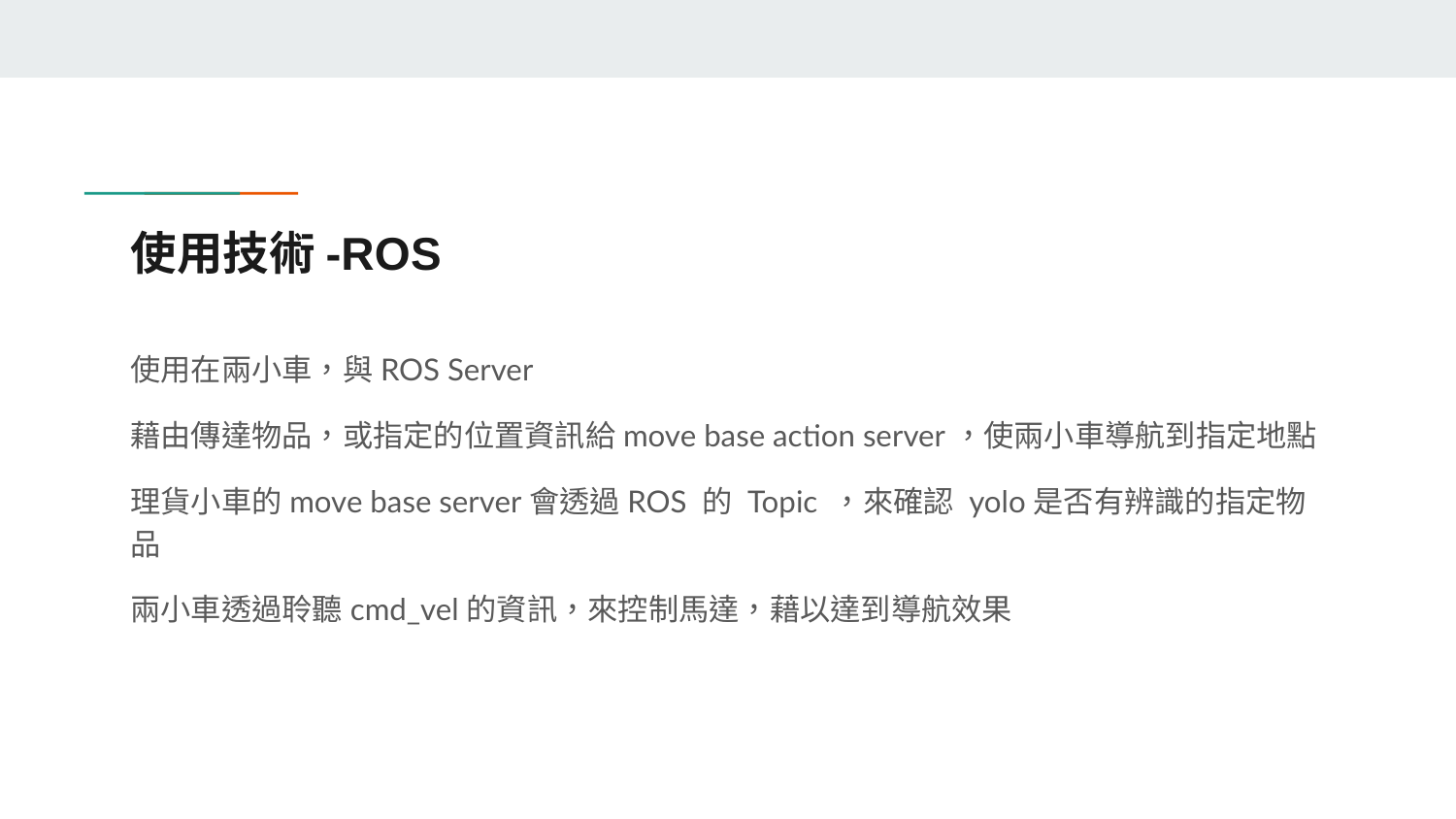

# 使用技術-ROS
使用在兩小車，與ROS Server
藉由傳達物品，或指定的位置資訊給move base action server，使兩小車導航到指定地點
理貨小車的move base server會透過ROS 的 Topic ，來確認 yolo是否有辨識的指定物品
兩小車透過聆聽cmd_vel的資訊，來控制馬達，藉以達到導航效果